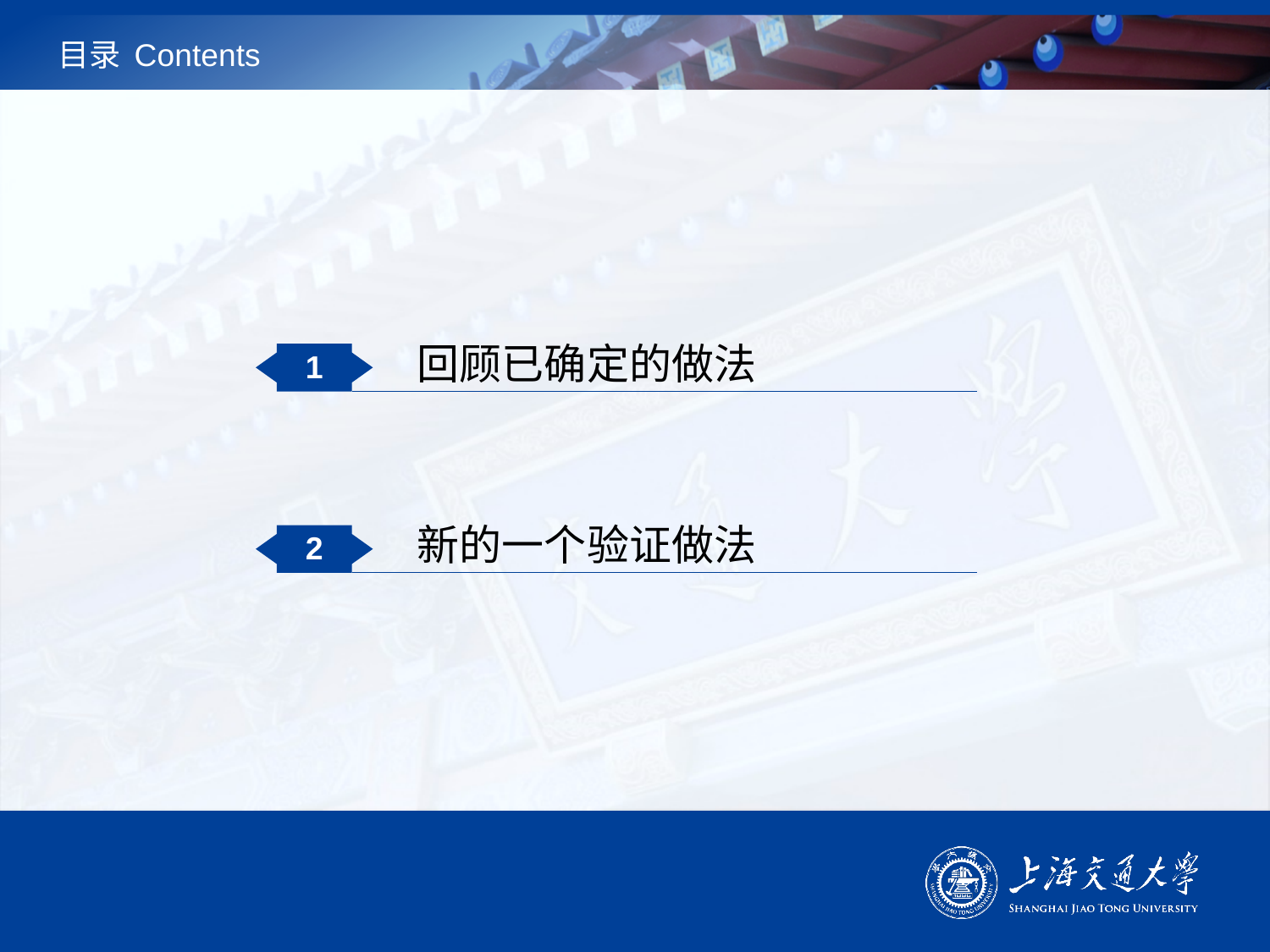

# 目录 Contents
回顾已确定的做法
1

新的一个验证做法
2